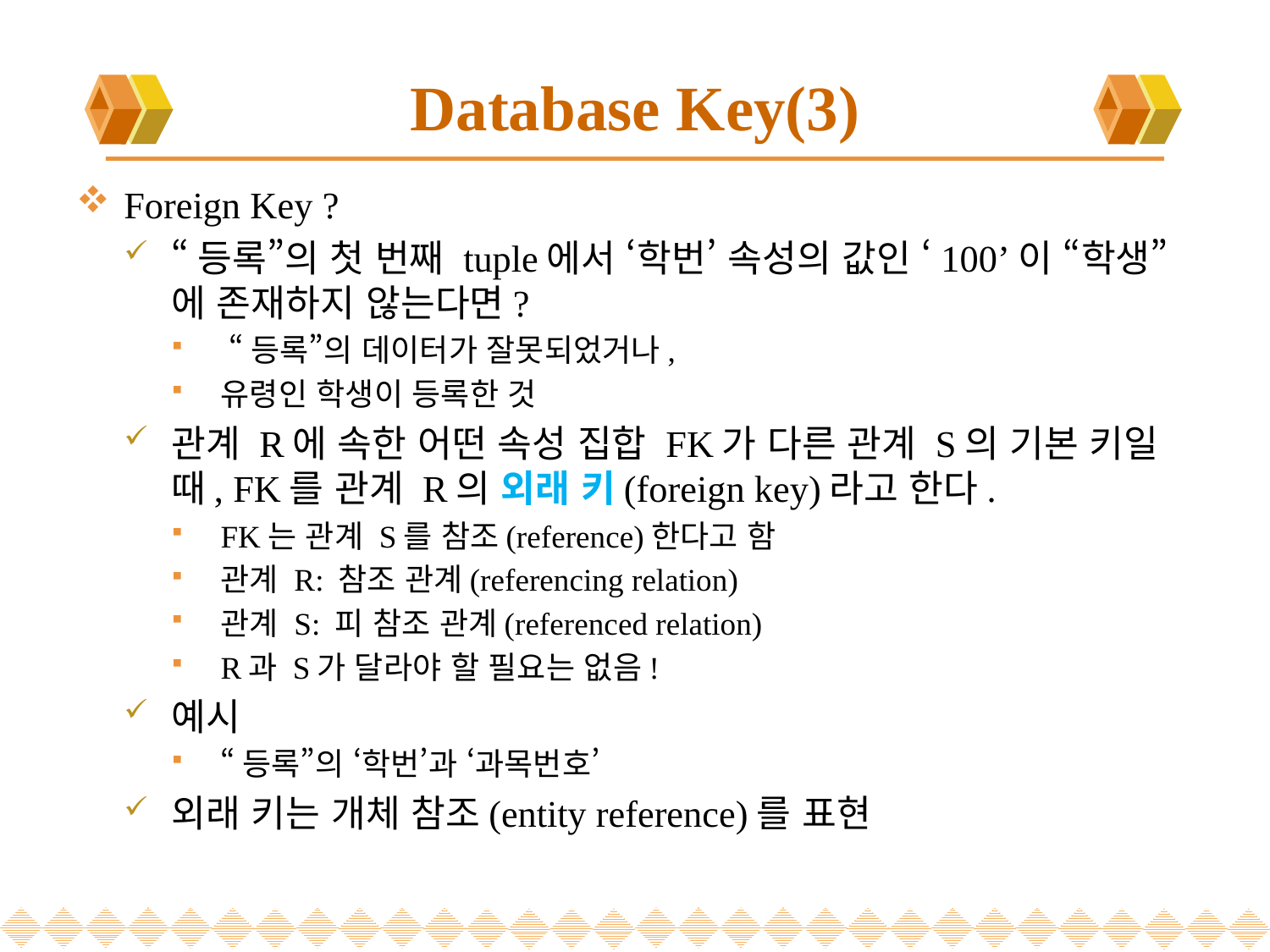

# Database Key(3)
Foreign Key ?
“등록”의 첫 번째 tuple에서 ‘학번’ 속성의 값인 ‘100’이 “학생”에 존재하지 않는다면?
 “등록”의 데이터가 잘못되었거나,
유령인 학생이 등록한 것
관계 R에 속한 어떤 속성 집합 FK가 다른 관계 S의 기본 키일 때, FK를 관계 R의 외래 키(foreign key)라고 한다.
FK는 관계 S를 참조(reference)한다고 함
관계 R: 참조 관계(referencing relation)
관계 S: 피 참조 관계(referenced relation)
R과 S가 달라야 할 필요는 없음!
예시
“등록”의 ‘학번’과 ‘과목번호’
외래 키는 개체 참조(entity reference)를 표현